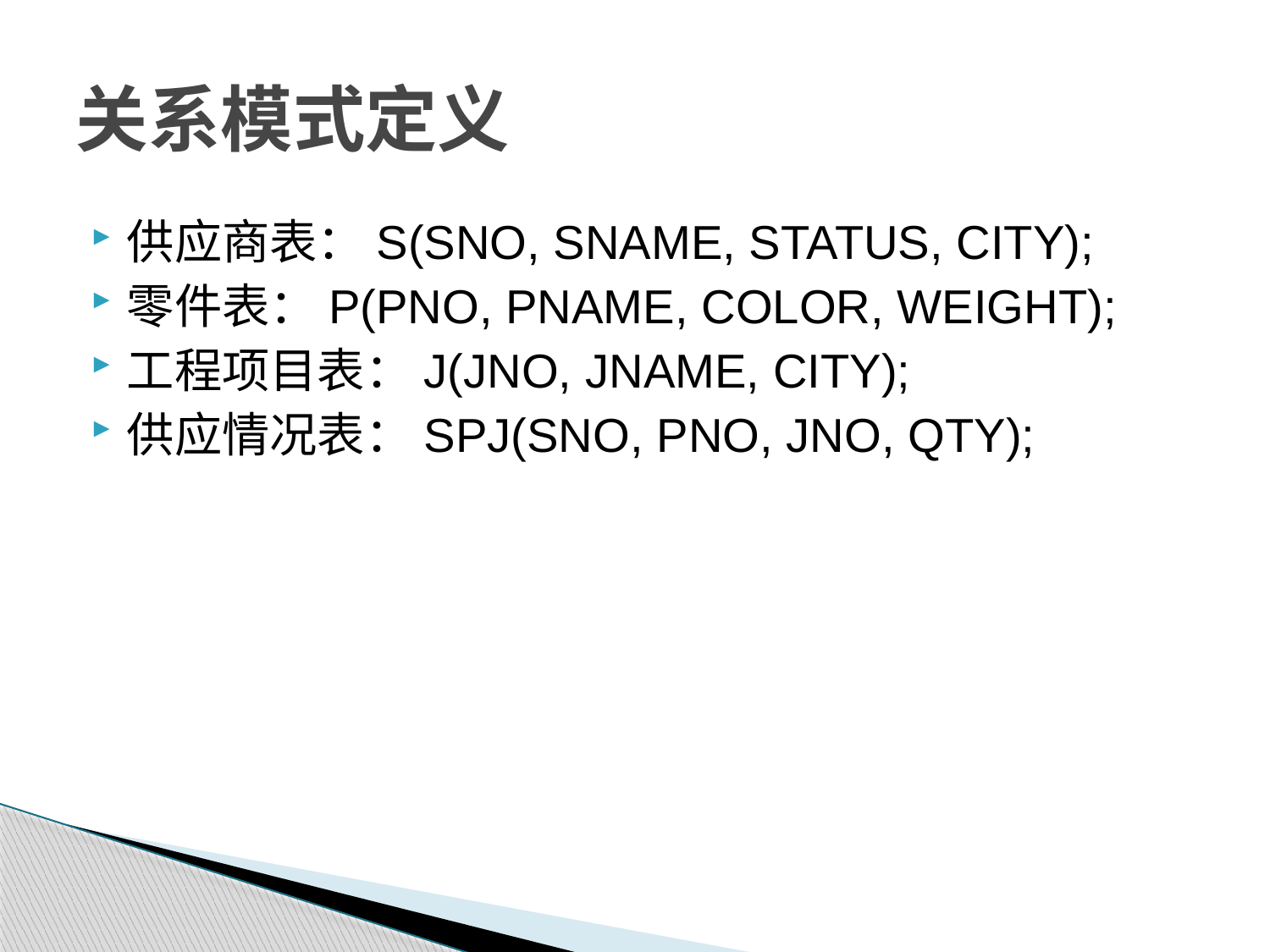

# 关系模式定义
供应商表：S(SNO, SNAME, STATUS, CITY);
零件表：P(PNO, PNAME, COLOR, WEIGHT);
工程项目表：J(JNO, JNAME, CITY);
供应情况表：SPJ(SNO, PNO, JNO, QTY);